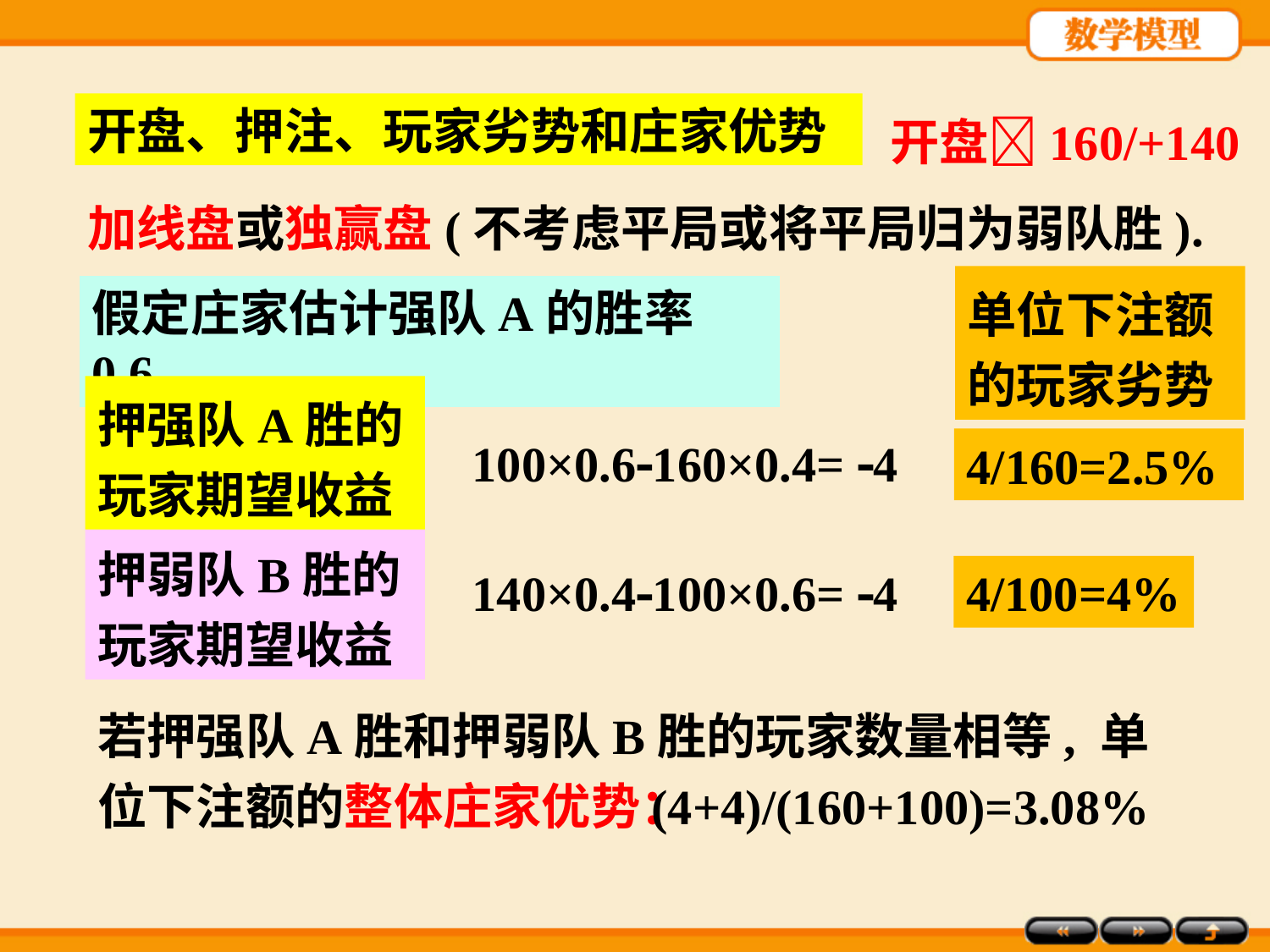

开盘−160/+140
开盘、押注、玩家劣势和庄家优势
加线盘或独赢盘(不考虑平局或将平局归为弱队胜).
单位下注额的玩家劣势
假定庄家估计强队A的胜率0.6
押强队A胜的玩家期望收益
100×0.6−160×0.4= −4
4/160=2.5%
押弱队B胜的玩家期望收益
140×0.4−100×0.6= −4
4/100=4%
若押强队A胜和押弱队B胜的玩家数量相等, 单位下注额的整体庄家优势：
(4+4)/(160+100)=3.08%